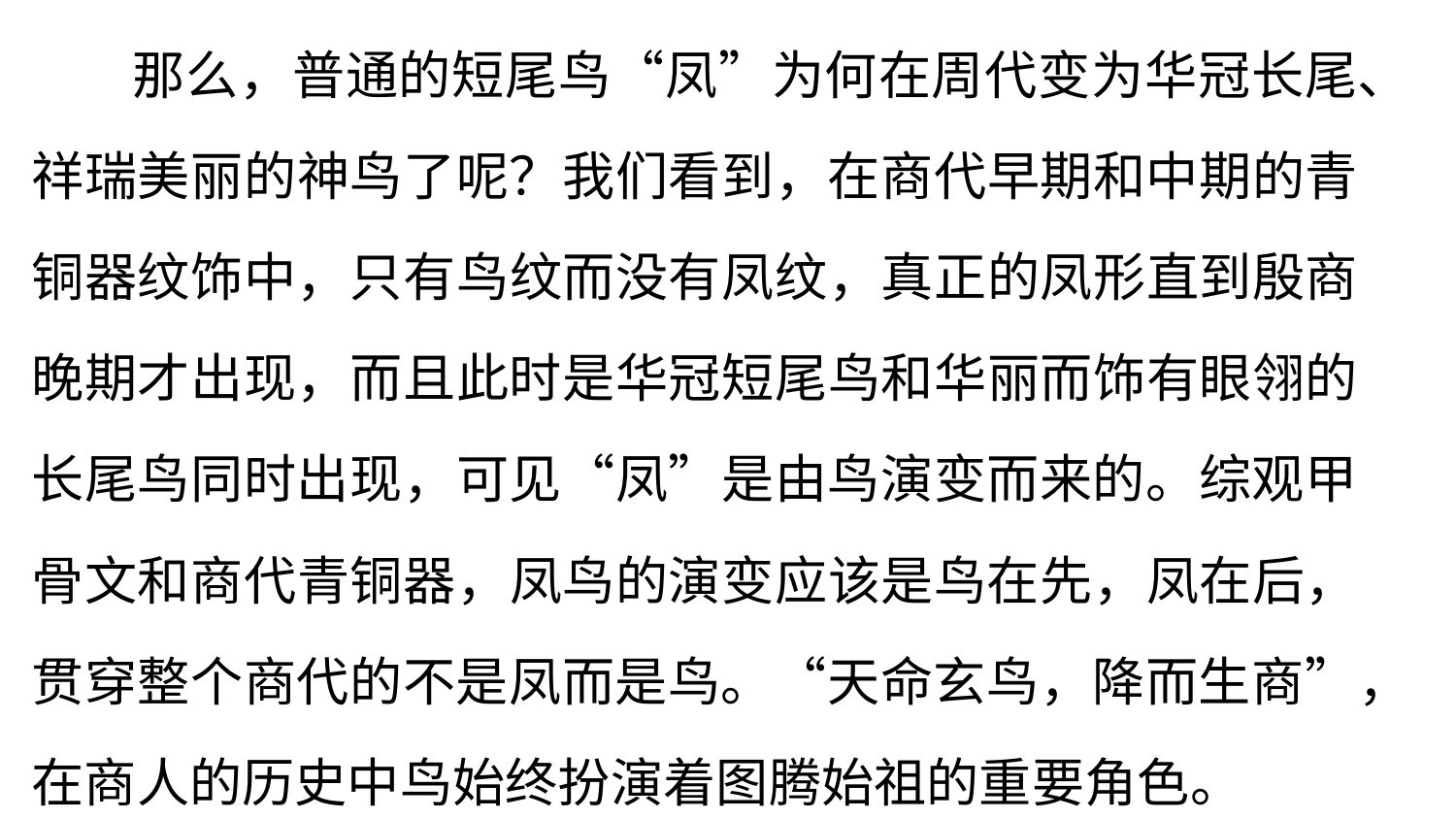

那么，普通的短尾鸟“凤”为何在周代变为华冠长尾、祥瑞美丽的神鸟了呢？我们看到，在商代早期和中期的青铜器纹饰中，只有鸟纹而没有凤纹，真正的凤形直到殷商晚期才出现，而且此时是华冠短尾鸟和华丽而饰有眼翎的长尾鸟同时出现，可见“凤”是由鸟演变而来的。综观甲骨文和商代青铜器，凤鸟的演变应该是鸟在先，凤在后，贯穿整个商代的不是凤而是鸟。“天命玄鸟，降而生商”，在商人的历史中鸟始终扮演着图腾始祖的重要角色。